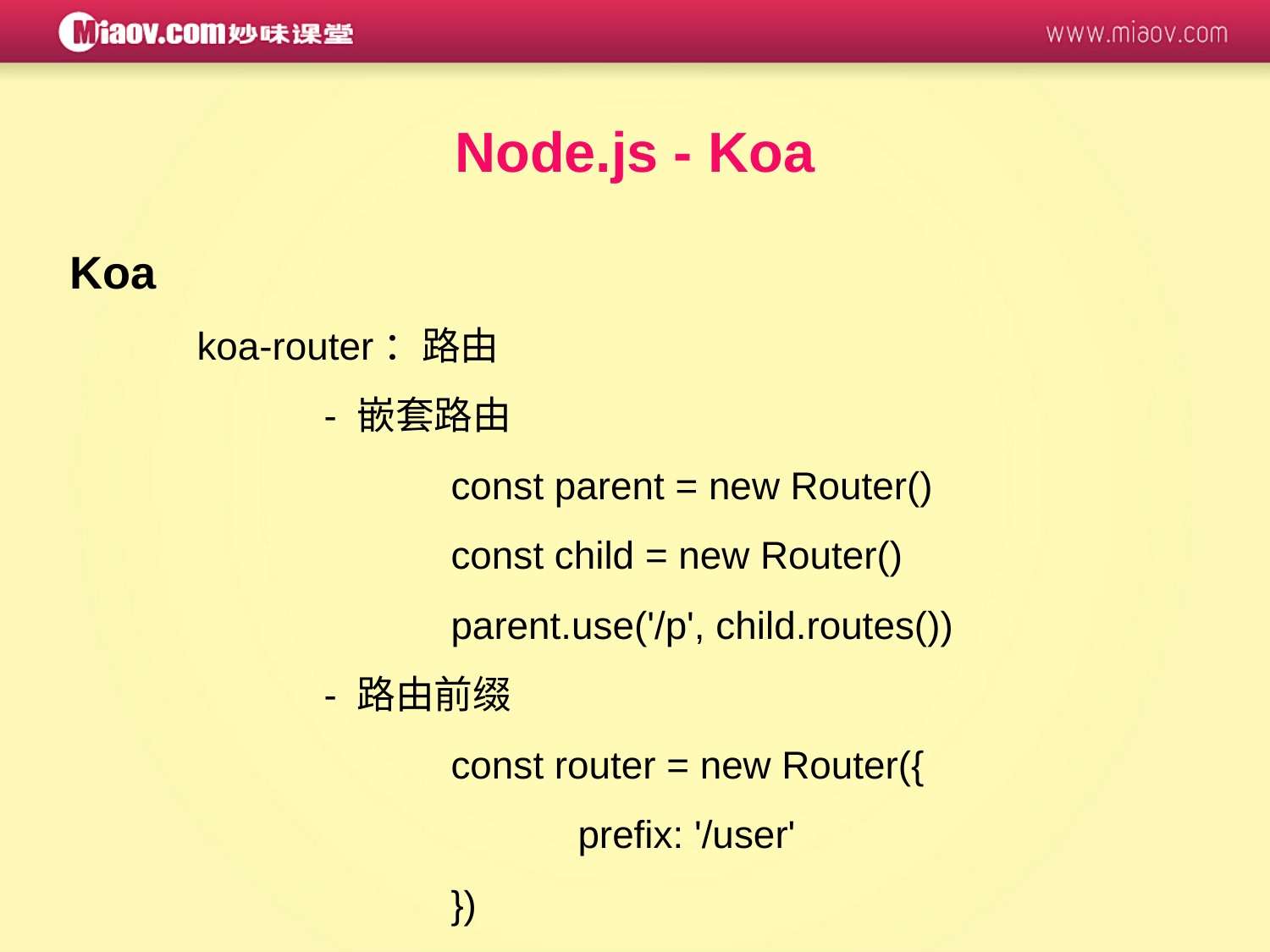

Node.js - Koa
Koa
	koa-router：路由
		- 嵌套路由
			const parent = new Router()
			const child = new Router()
			parent.use('/p', child.routes())
		- 路由前缀
			const router = new Router({
				prefix: '/user'
			})